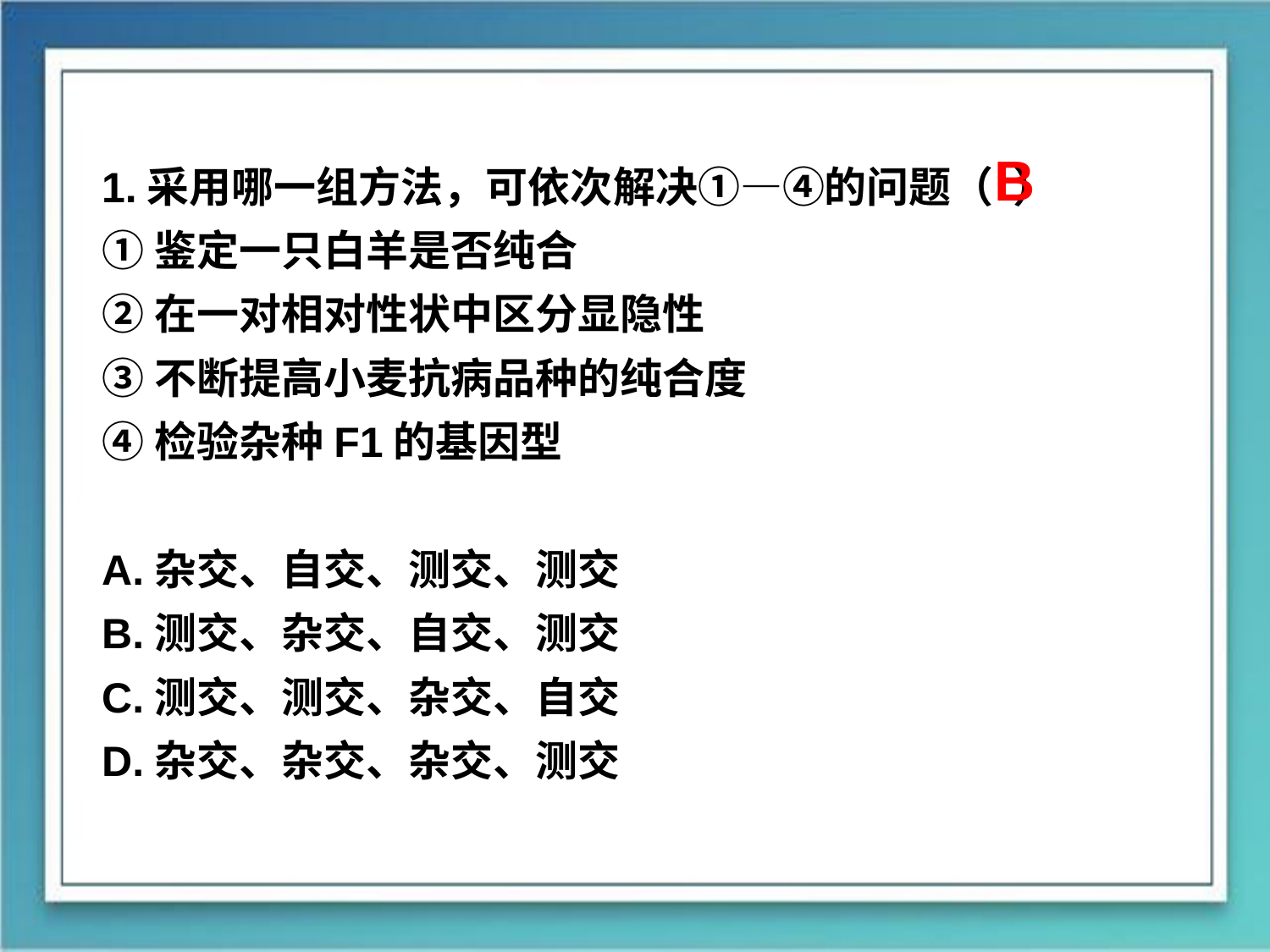

B
1.采用哪一组方法，可依次解决①—④的问题（  ）
①鉴定一只白羊是否纯合
②在一对相对性状中区分显隐性
③不断提高小麦抗病品种的纯合度
④检验杂种F1的基因型

A.杂交、自交、测交、测交
B.测交、杂交、自交、测交
C.测交、测交、杂交、自交
D.杂交、杂交、杂交、测交